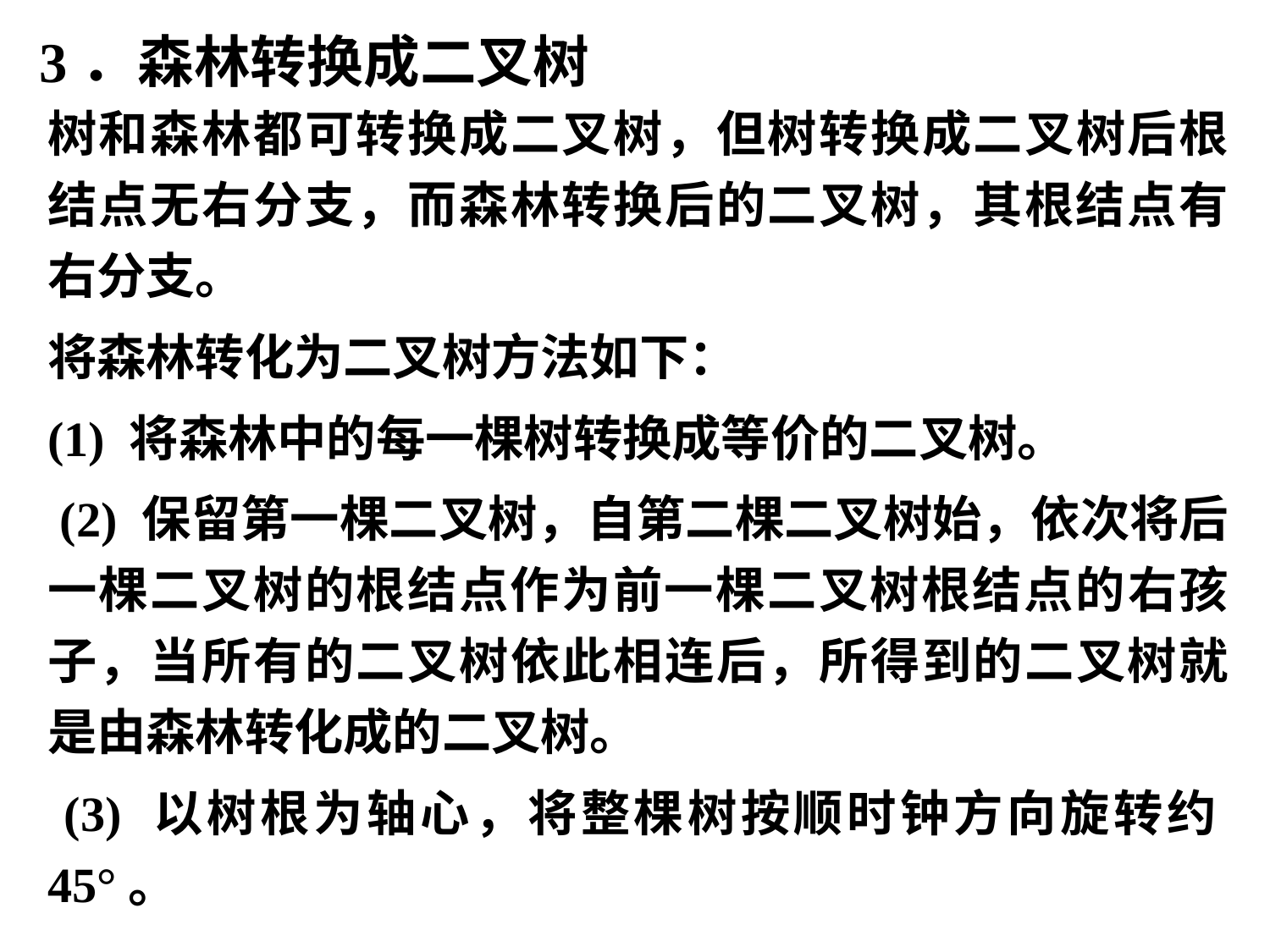

3．森林转换成二叉树
树和森林都可转换成二叉树，但树转换成二叉树后根结点无右分支，而森林转换后的二叉树，其根结点有右分支。
将森林转化为二叉树方法如下：
(1) 将森林中的每一棵树转换成等价的二叉树。
 (2) 保留第一棵二叉树，自第二棵二叉树始，依次将后一棵二叉树的根结点作为前一棵二叉树根结点的右孩子，当所有的二叉树依此相连后，所得到的二叉树就是由森林转化成的二叉树。
 (3) 以树根为轴心，将整棵树按顺时钟方向旋转约45°。